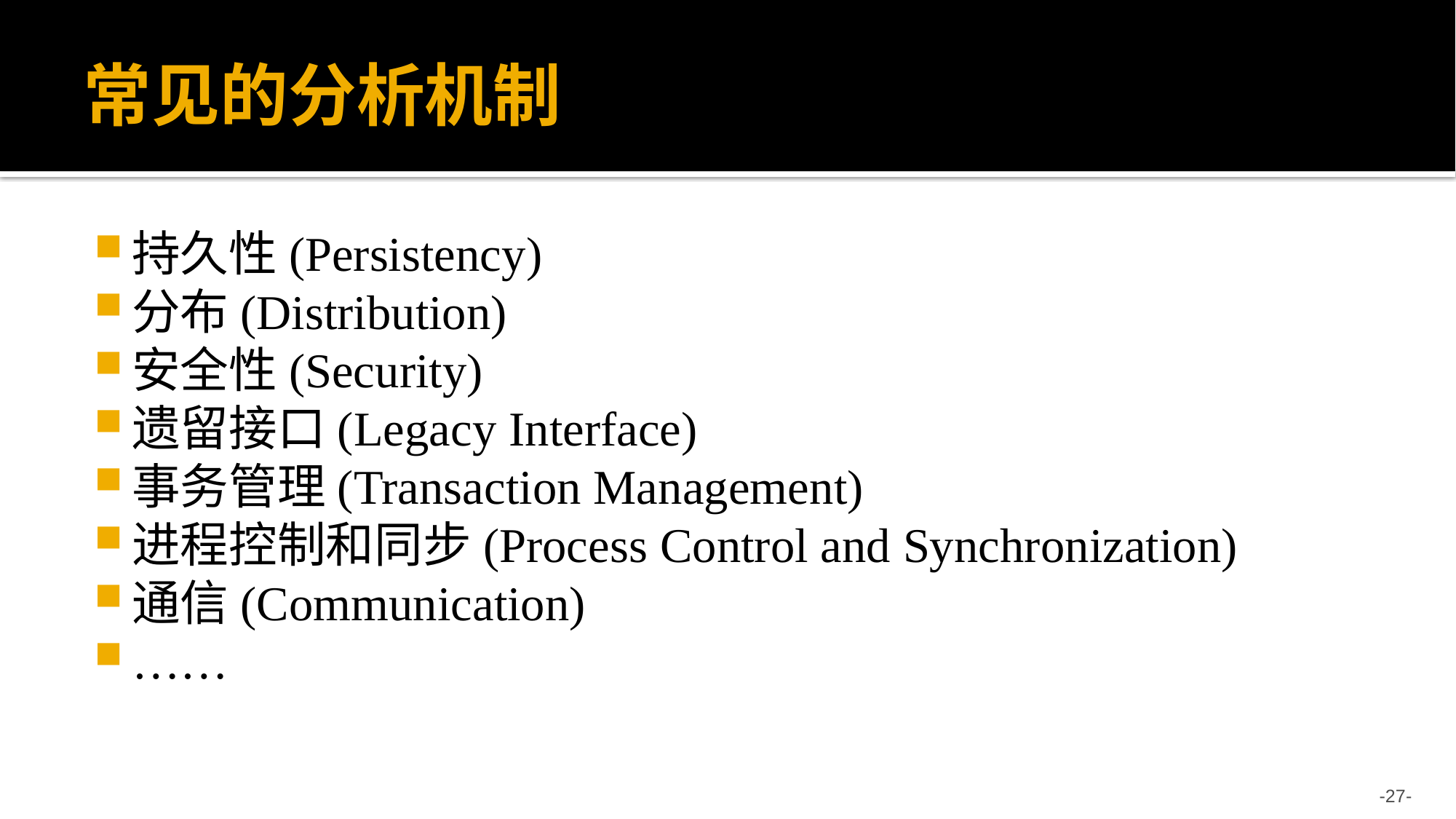

# 常见的分析机制
持久性(Persistency)
分布(Distribution)
安全性(Security)
遗留接口(Legacy Interface)
事务管理(Transaction Management)
进程控制和同步(Process Control and Synchronization)
通信(Communication)
……
-27-